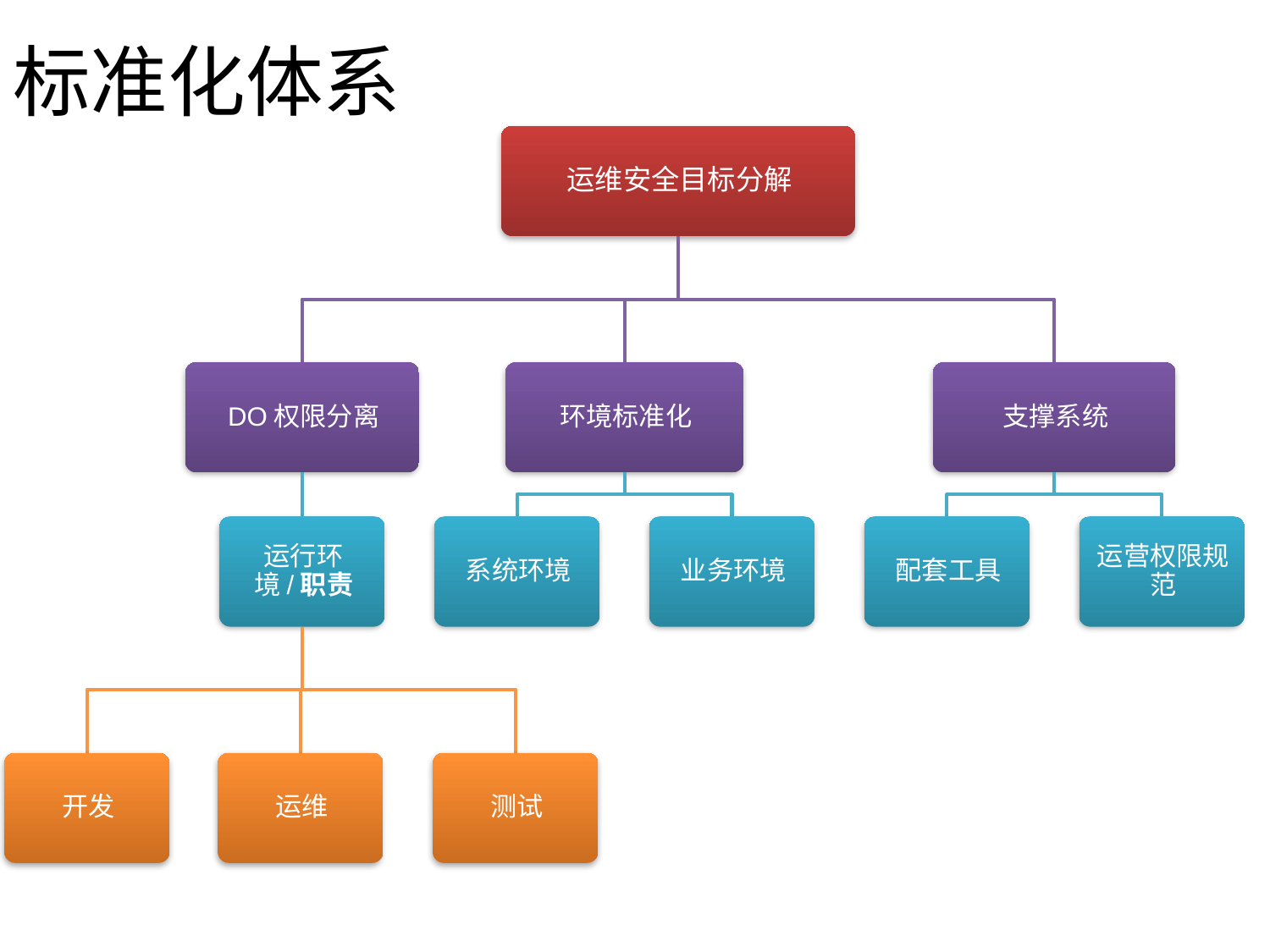

标准化体系
运维安全目标分解
DO权限分离
运行环境/职责
开发
运维
测试
环境标准化
系统环境
业务环境
支撑系统
配套工具
运营权限规范